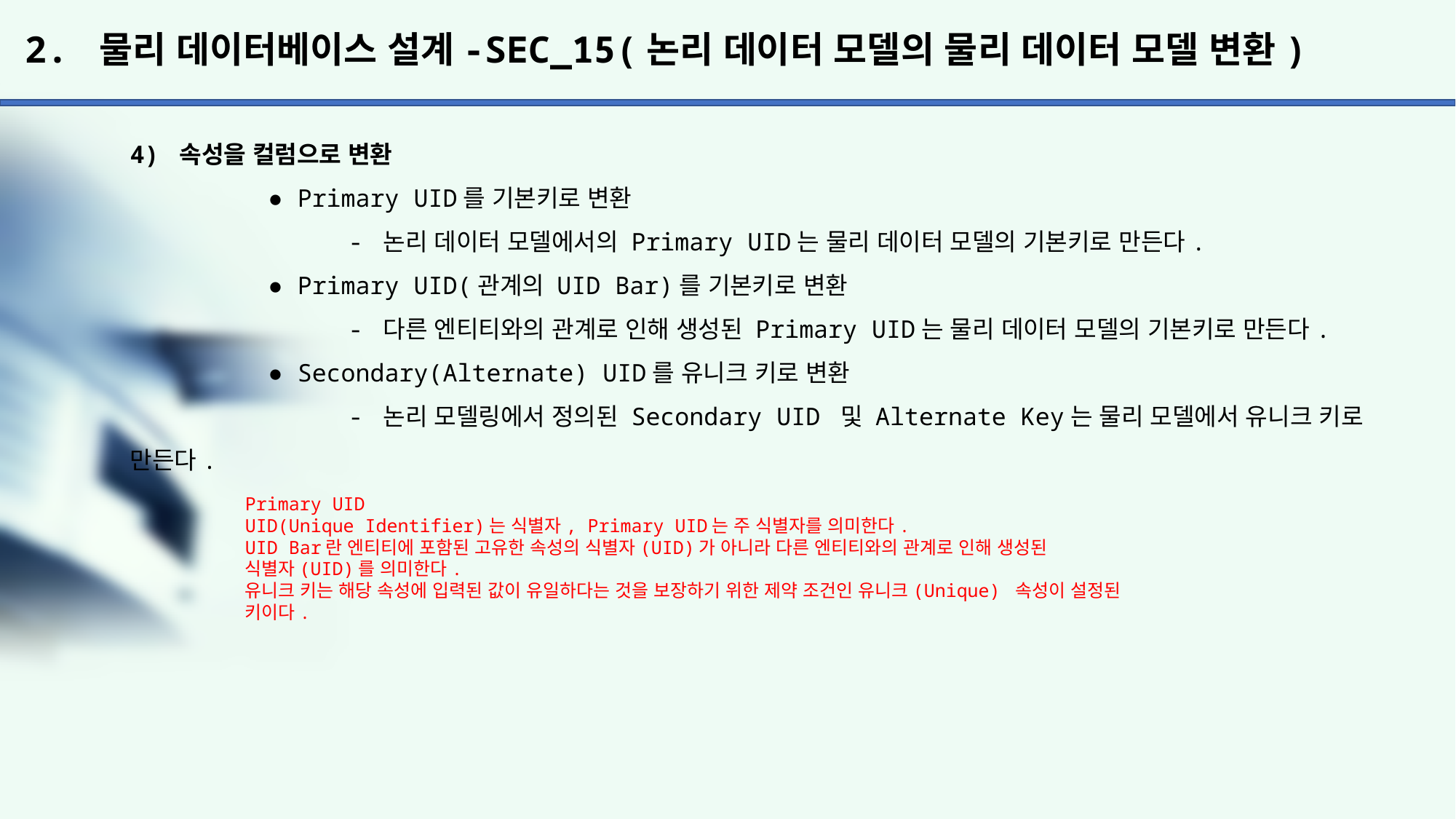

# 2. 물리 데이터베이스 설계-SEC_15(논리 데이터 모델의 물리 데이터 모델 변환)
4) 속성을 컬럼으로 변환
	  ● Primary UID를 기본키로 변환
		- 논리 데이터 모델에서의 Primary UID는 물리 데이터 모델의 기본키로 만든다.
	  ● Primary UID(관계의 UID Bar)를 기본키로 변환
		- 다른 엔티티와의 관계로 인해 생성된 Primary UID는 물리 데이터 모델의 기본키로 만든다.
	  ● Secondary(Alternate) UID를 유니크 키로 변환
		- 논리 모델링에서 정의된 Secondary UID 및 Alternate Key는 물리 모델에서 유니크 키로 만든다.
Primary UID
UID(Unique Identifier)는 식별자, Primary UID는 주 식별자를 의미한다.
UID Bar란 엔티티에 포함된 고유한 속성의 식별자(UID)가 아니라 다른 엔티티와의 관계로 인해 생성된
식별자(UID)를 의미한다.
유니크 키는 해당 속성에 입력된 값이 유일하다는 것을 보장하기 위한 제약 조건인 유니크(Unique) 속성이 설정된 키이다.